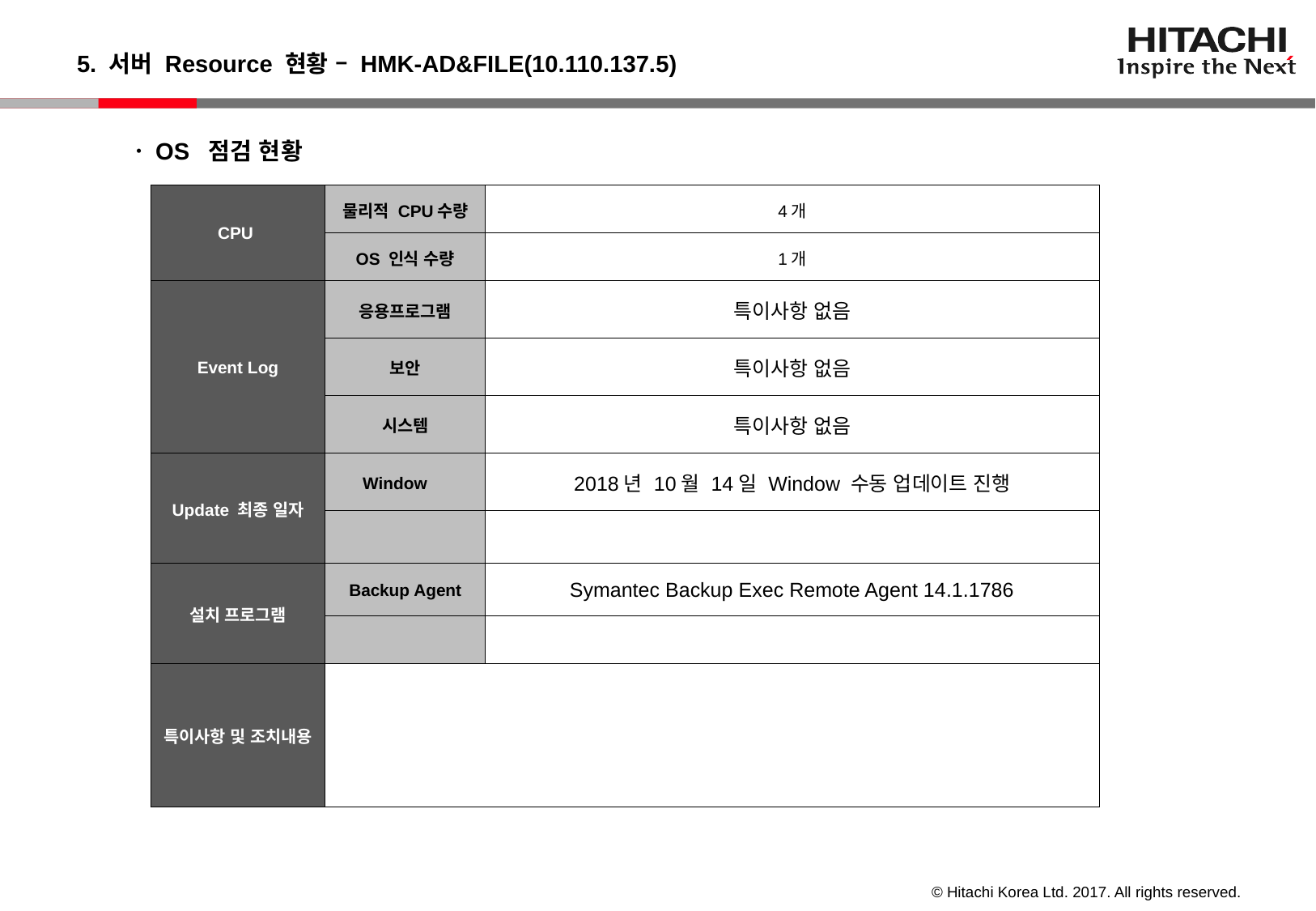

5. 서버 Resource 현황 – HMK-AD&FILE(10.110.137.5)
ㆍOS  점검 현황

| CPU | 물리적 CPU수량 | 4개 |
| --- | --- | --- |
|  | OS 인식 수량 | 1개 |
| Event Log | 응용프로그램 | 특이사항 없음 |
|  | 보안 | 특이사항 없음 |
|  | 시스템 | 특이사항 없음 |
| Update 최종 일자 | Window | 2018년 10월 14일 Window 수동 업데이트 진행 |
|  |  |  |
| 설치 프로그램 | Backup Agent | Symantec Backup Exec Remote Agent 14.1.1786 |
|  |  |  |
| 특이사항 및 조치내용 |  |  |